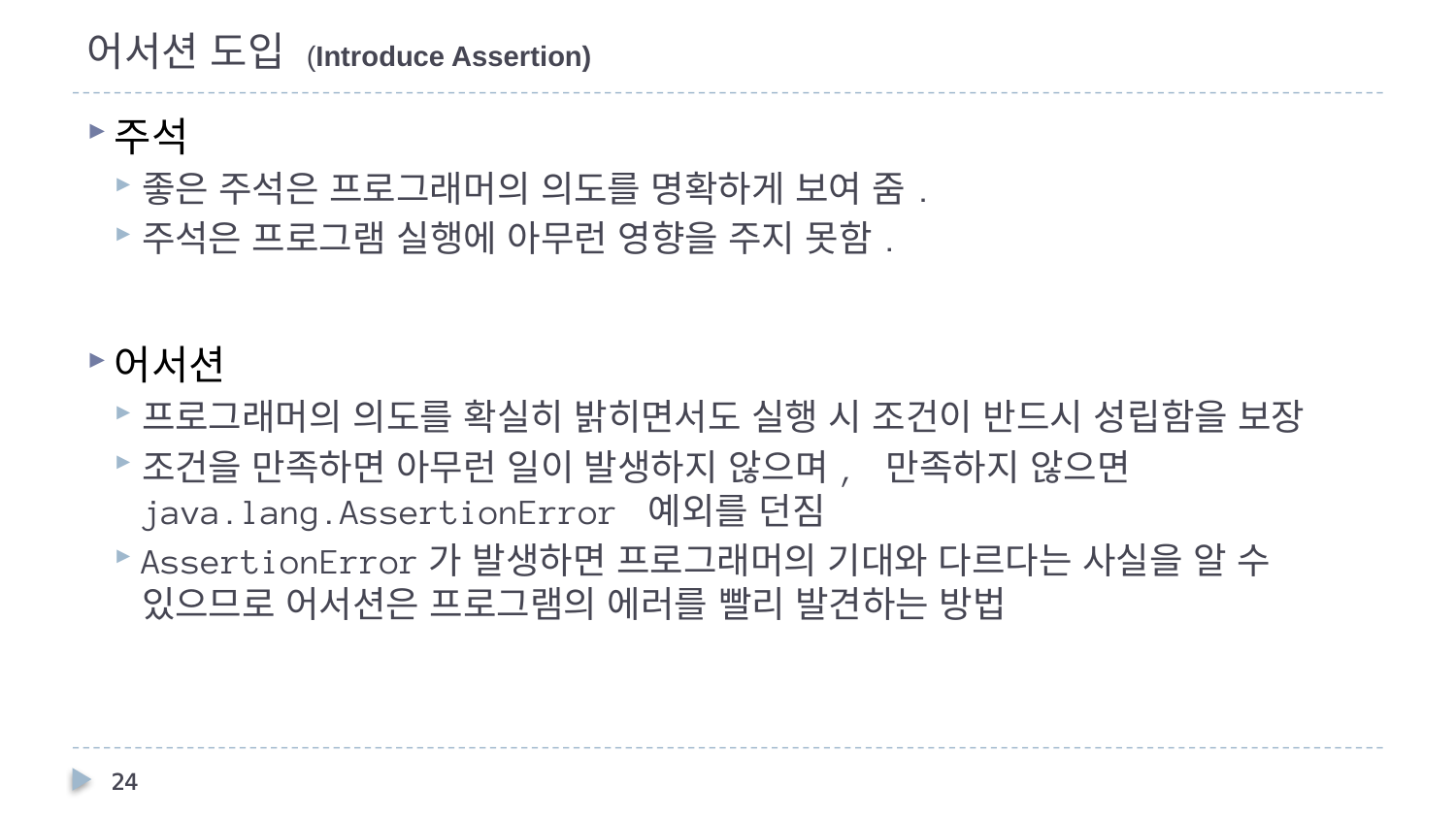

# 어서션 도입 (Introduce Assertion)
주석
좋은 주석은 프로그래머의 의도를 명확하게 보여 줌.
주석은 프로그램 실행에 아무런 영향을 주지 못함.

어서션
프로그래머의 의도를 확실히 밝히면서도 실행 시 조건이 반드시 성립함을 보장
조건을 만족하면 아무런 일이 발생하지 않으며, 만족하지 않으면 java.lang.AssertionError 예외를 던짐
AssertionError가 발생하면 프로그래머의 기대와 다르다는 사실을 알 수 있으므로 어서션은 프로그램의 에러를 빨리 발견하는 방법
24